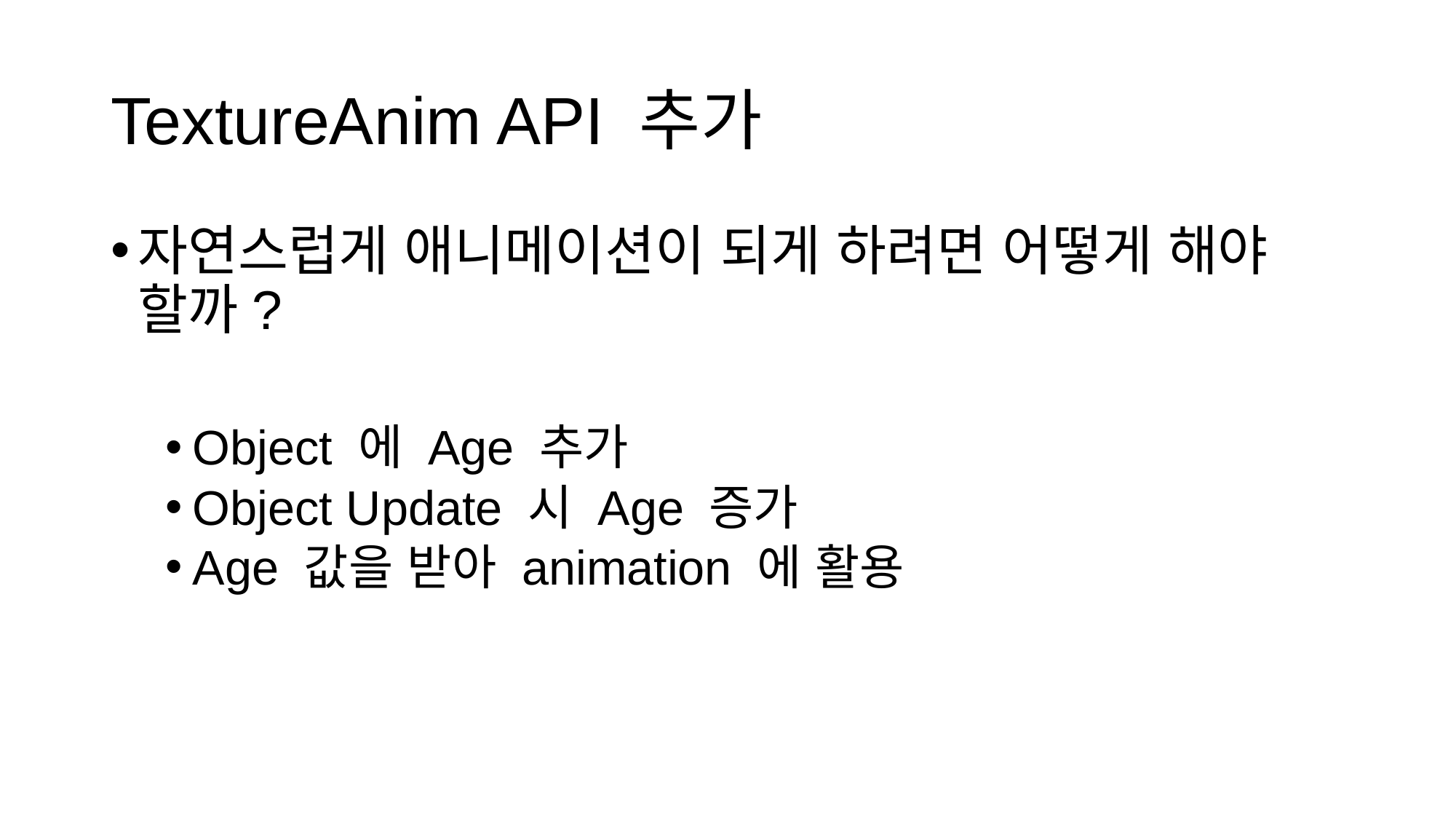

# TextureAnim API 추가
자연스럽게 애니메이션이 되게 하려면 어떻게 해야 할까?

Object 에 Age 추가
Object Update 시 Age 증가
Age 값을 받아 animation 에 활용